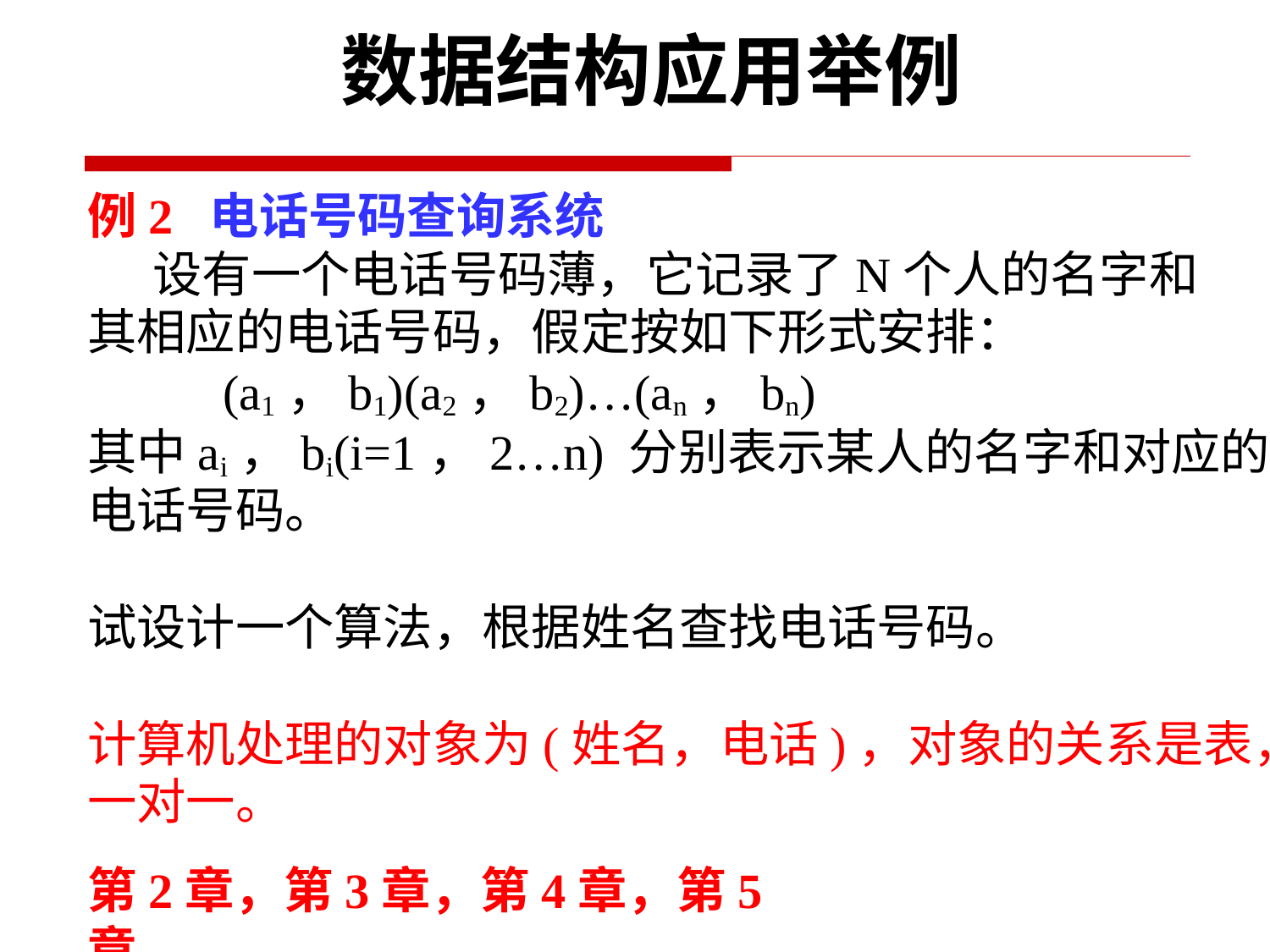

数据结构应用举例
例2  电话号码查询系统
	设有一个电话号码薄，它记录了N个人的名字和
其相应的电话号码，假定按如下形式安排：
           (a1，b1)(a2，b2)…(an，bn)
其中ai，bi(i=1，2…n) 分别表示某人的名字和对应的
电话号码。

试设计一个算法，根据姓名查找电话号码。

计算机处理的对象为(姓名，电话)，对象的关系是表，
一对一。
第2章，第3章，第4章，第5章